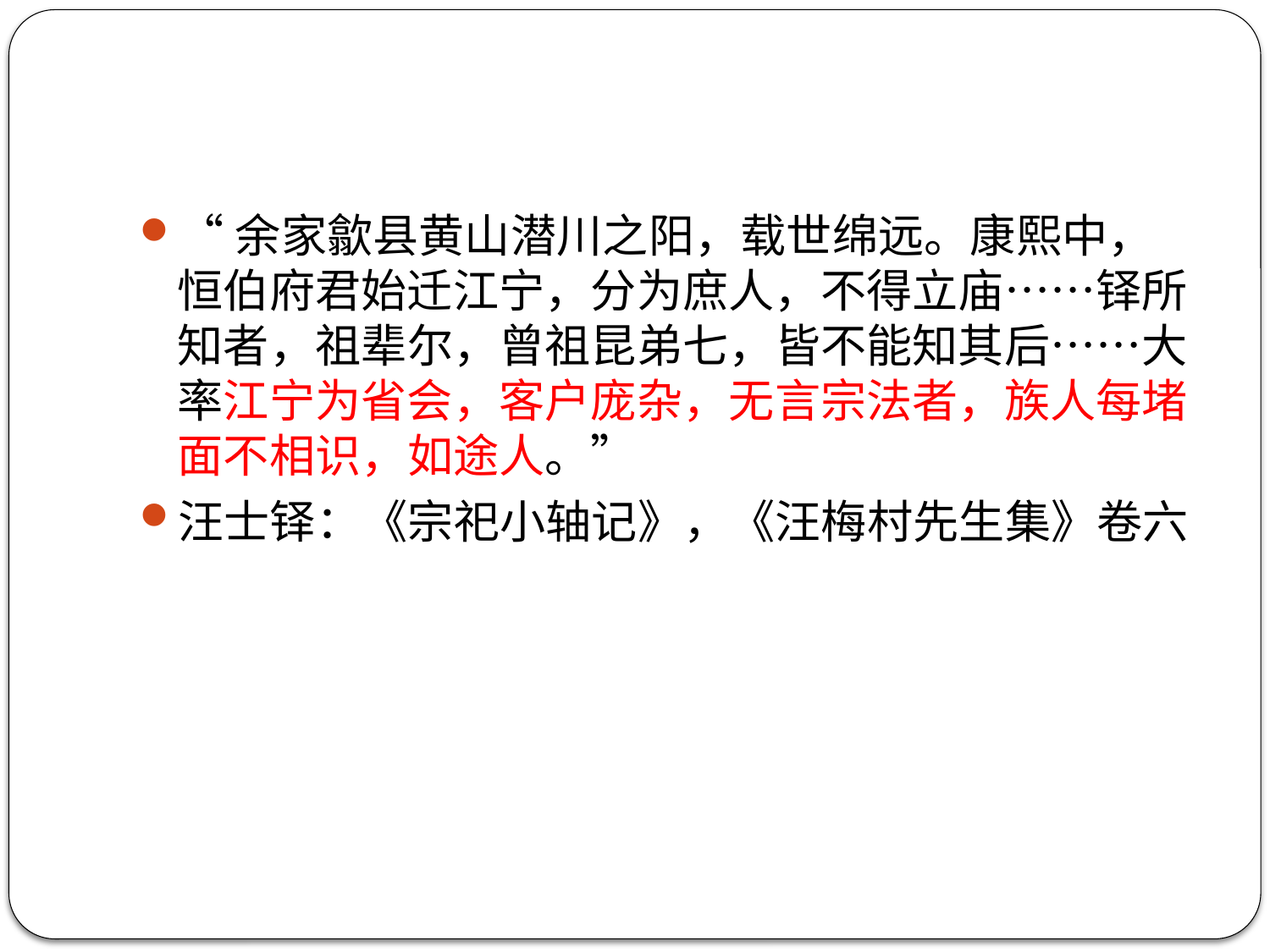

#
“余家歙县黄山潜川之阳，载世绵远。康熙中，恒伯府君始迁江宁，分为庶人，不得立庙……铎所知者，祖辈尔，曾祖昆弟七，皆不能知其后……大率江宁为省会，客户庞杂，无言宗法者，族人每堵面不相识，如途人。”
汪士铎：《宗祀小轴记》，《汪梅村先生集》卷六